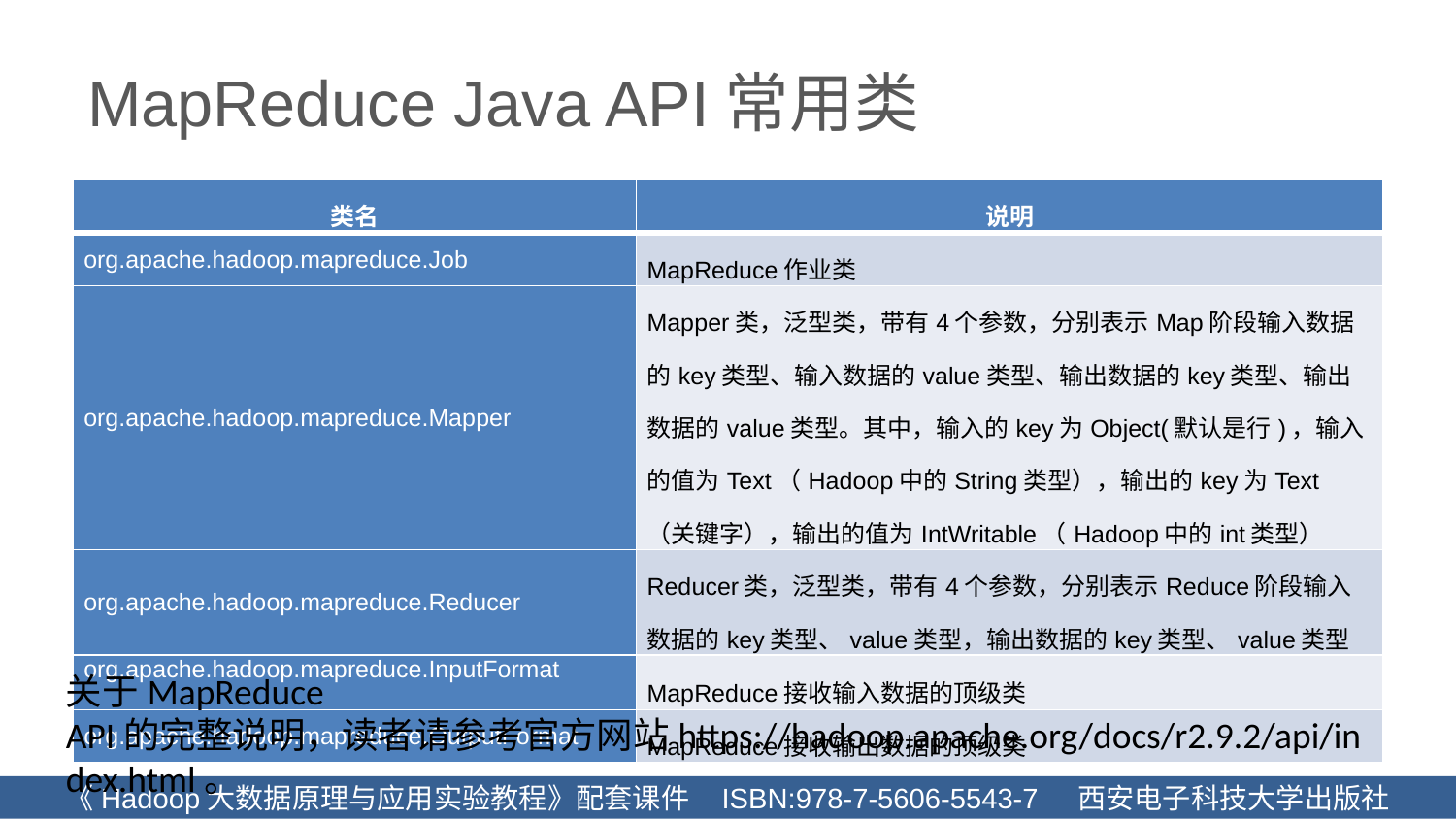

# MapReduce Java API常用类
| 类名 | 说明 |
| --- | --- |
| org.apache.hadoop.mapreduce.Job | MapReduce作业类 |
| org.apache.hadoop.mapreduce.Mapper | Mapper类，泛型类，带有4个参数，分别表示Map阶段输入数据的key类型、输入数据的value类型、输出数据的key类型、输出数据的value类型。其中，输入的key为Object(默认是行)，输入的值为Text（Hadoop中的String类型），输出的key为Text（关键字），输出的值为IntWritable（Hadoop中的int类型） |
| org.apache.hadoop.mapreduce.Reducer | Reducer类，泛型类，带有4个参数，分别表示Reduce阶段输入数据的key类型、value类型，输出数据的key类型、value类型 |
| org.apache.hadoop.mapreduce.InputFormat | MapReduce接收输入数据的顶级类 |
| org.apache.hadoop.mapreduce.OutputFormat | MapReduce接收输出数据的顶级类 |
关于MapReduce API的完整说明，读者请参考官方网站https://hadoop.apache.org/docs/r2.9.2/api/index.html。